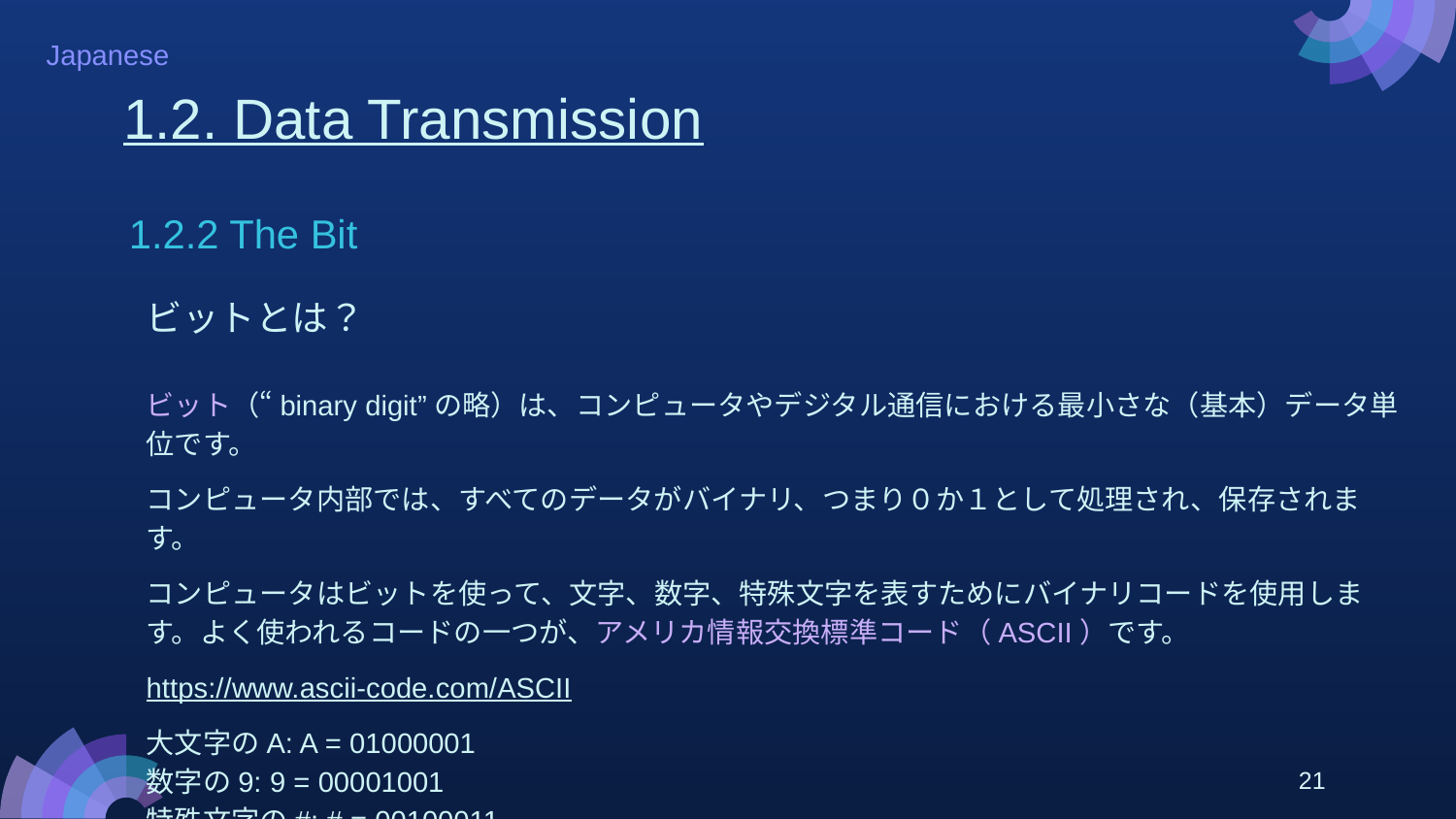

# 1.2. Data Transmission
1.2.2 The Bit
ビットとは？

ビット（“binary digit”の略）は、コンピュータやデジタル通信における最小さな（基本）データ単位です。
コンピュータ内部では、すべてのデータがバイナリ、つまり０か１として処理され、保存されます。
コンピュータはビットを使って、文字、数字、特殊文字を表すためにバイナリコードを使用します。よく使われるコードの一つが、アメリカ情報交換標準コード（ASCII）です。
https://www.ascii-code.com/ASCII
大文字のA: A = 01000001
数字の9: 9 = 00001001
特殊文字の#: # = 00100011

21